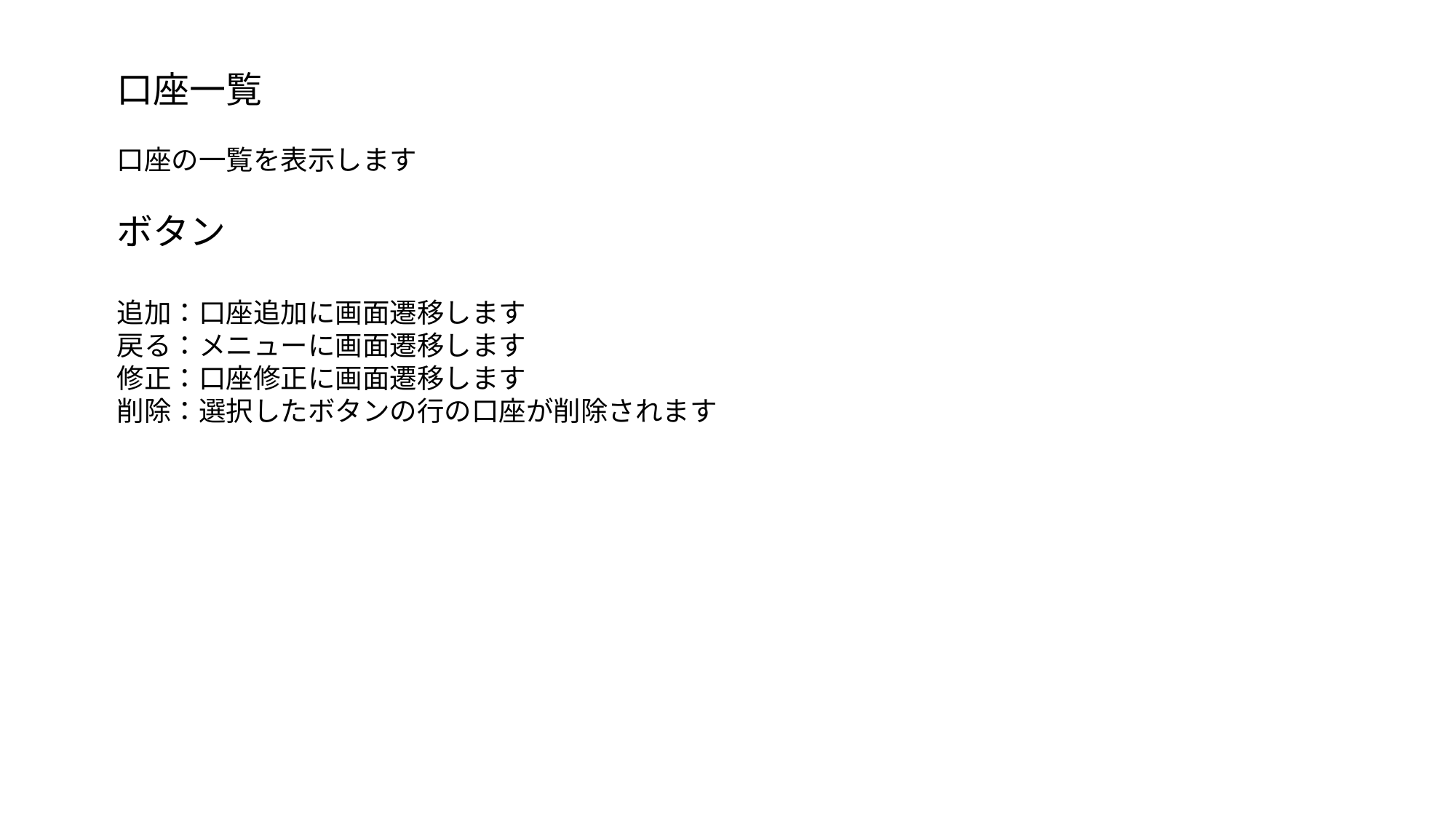

口座一覧

口座の一覧を表示します

ボタン

追加：口座追加に画面遷移します
戻る：メニューに画面遷移します
修正：口座修正に画面遷移します
削除：選択したボタンの行の口座が削除されます